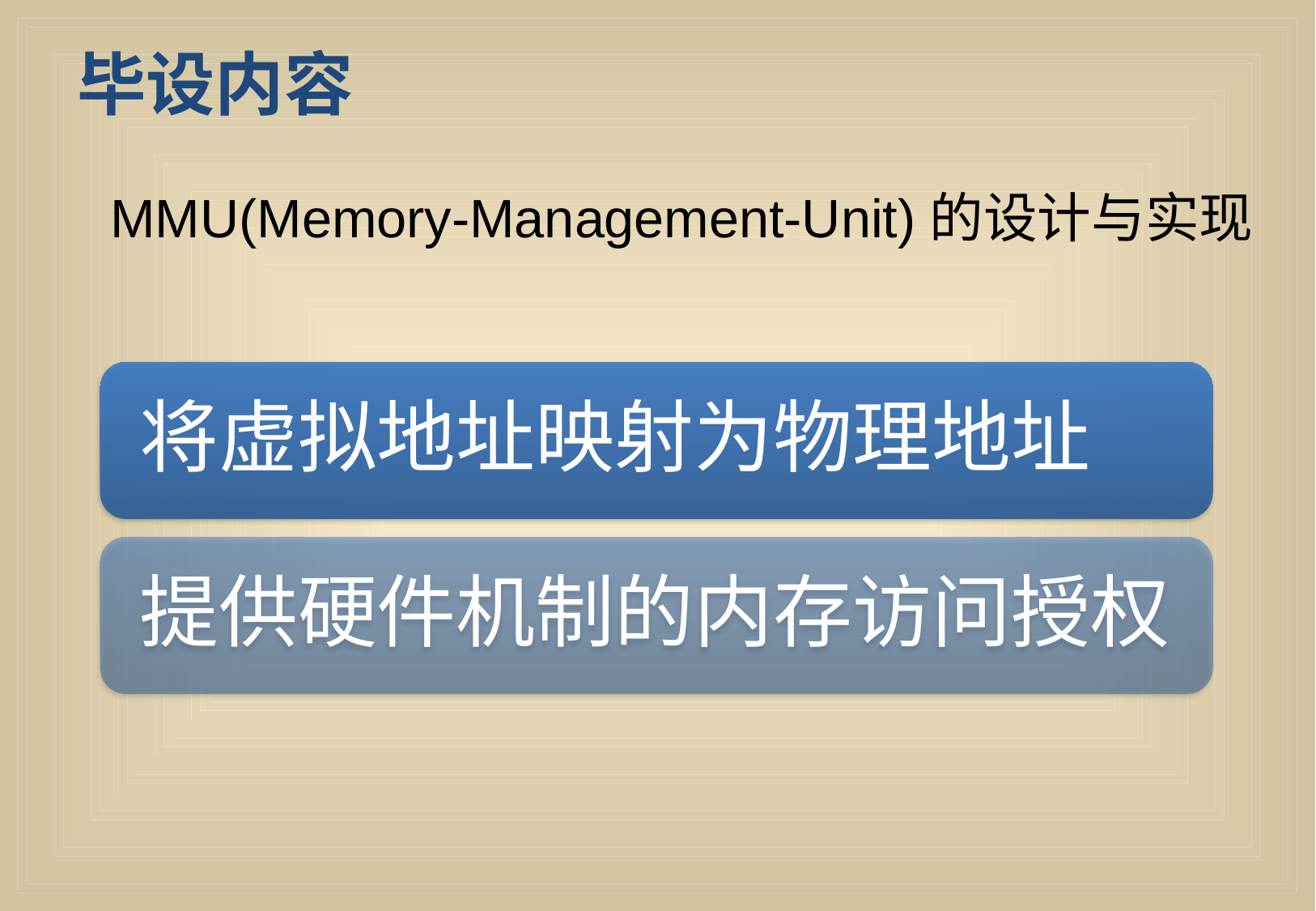

毕设内容
MMU(Memory-Management-Unit)的设计与实现
将虚拟地址映射为物理地址
提供硬件机制的内存访问授权